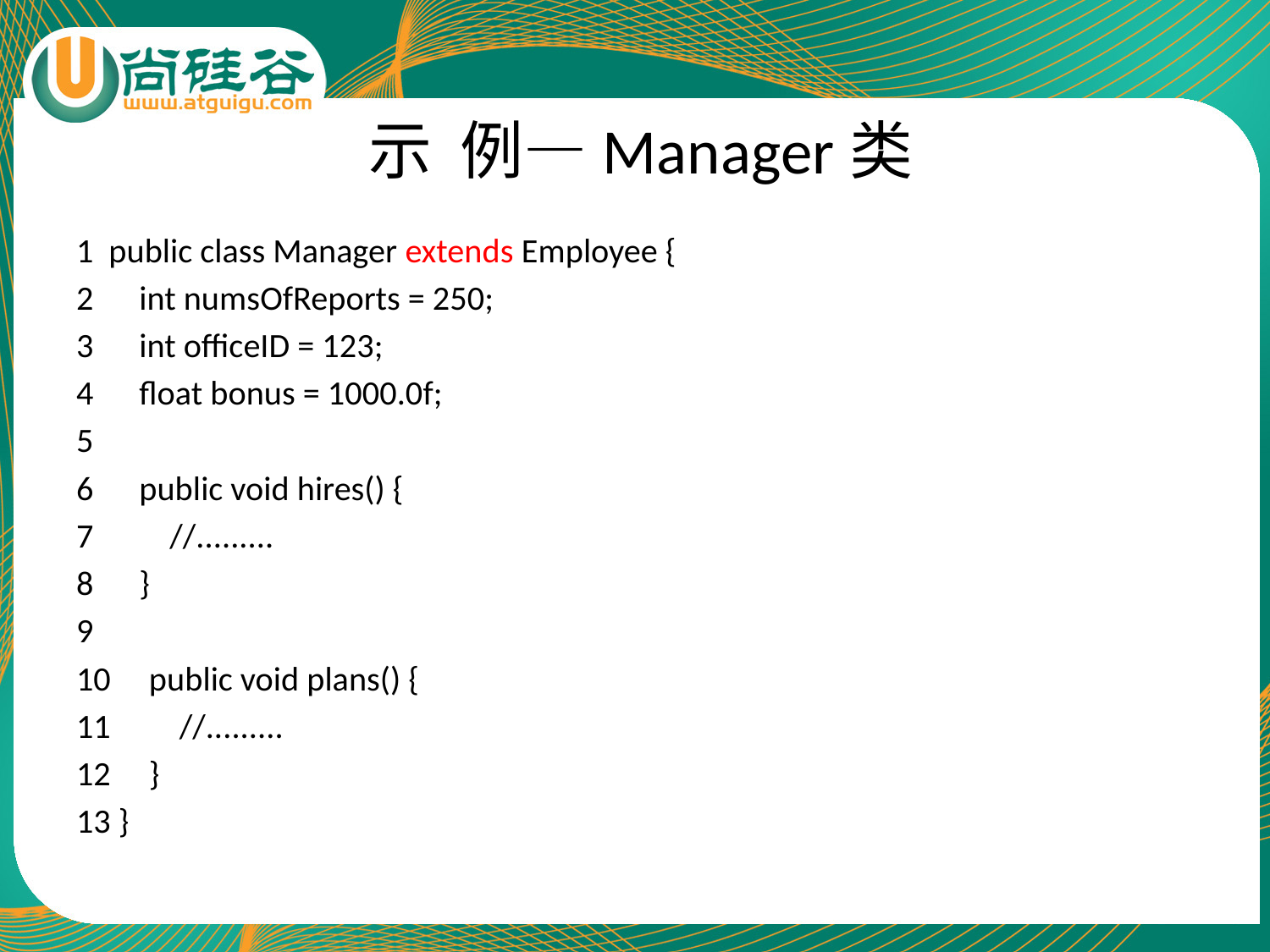

# 示  例—Manager类
1  public class Manager extends Employee {
2      int numsOfReports = 250;
3      int officeID = 123;
4      float bonus = 1000.0f;
5
6      public void hires() {
7          //.........
8      }
9
10     public void plans() {
11         //.........
12     }
13 }